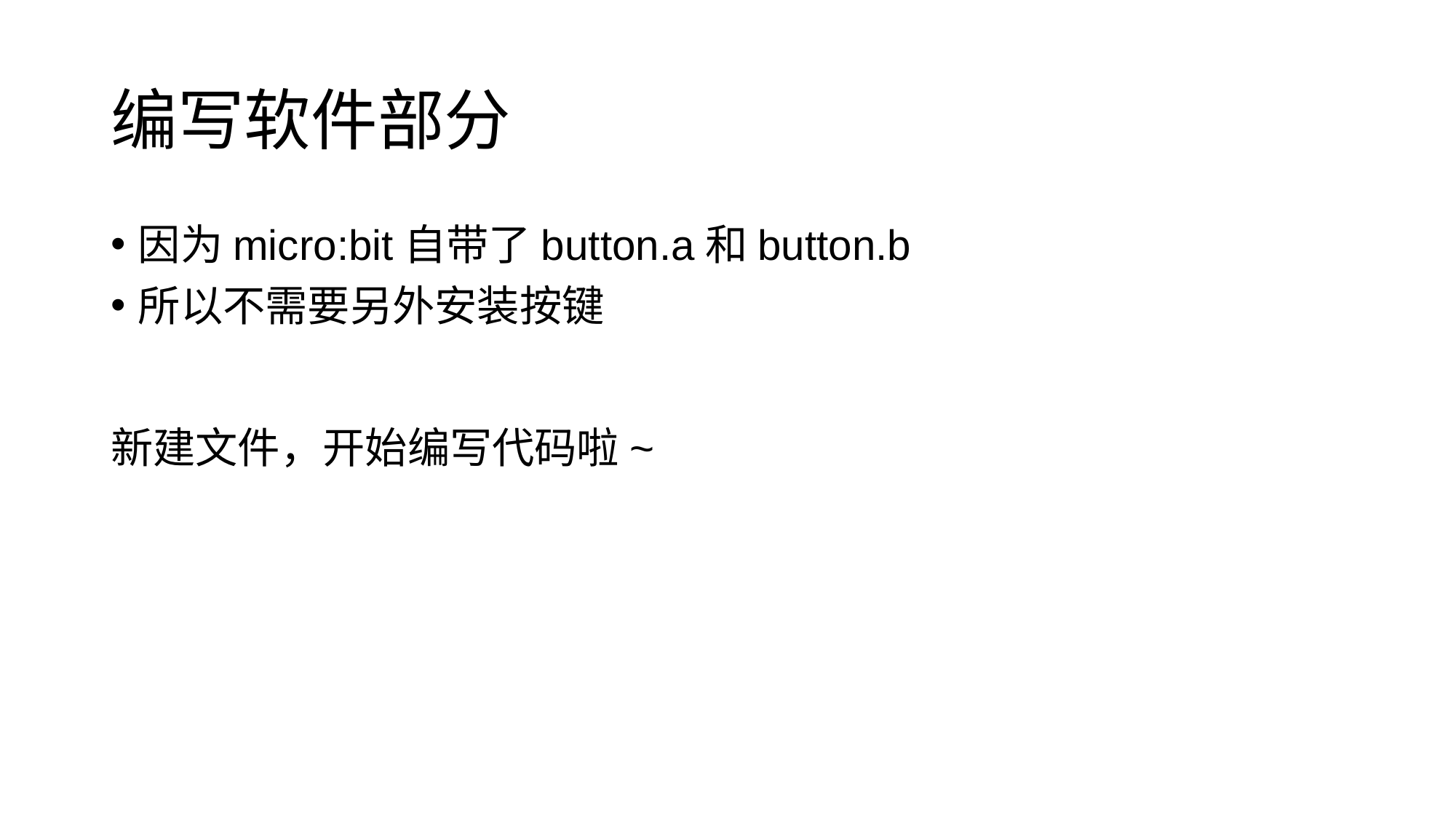

# 编写软件部分
因为micro:bit自带了button.a和button.b
所以不需要另外安装按键

新建文件，开始编写代码啦~